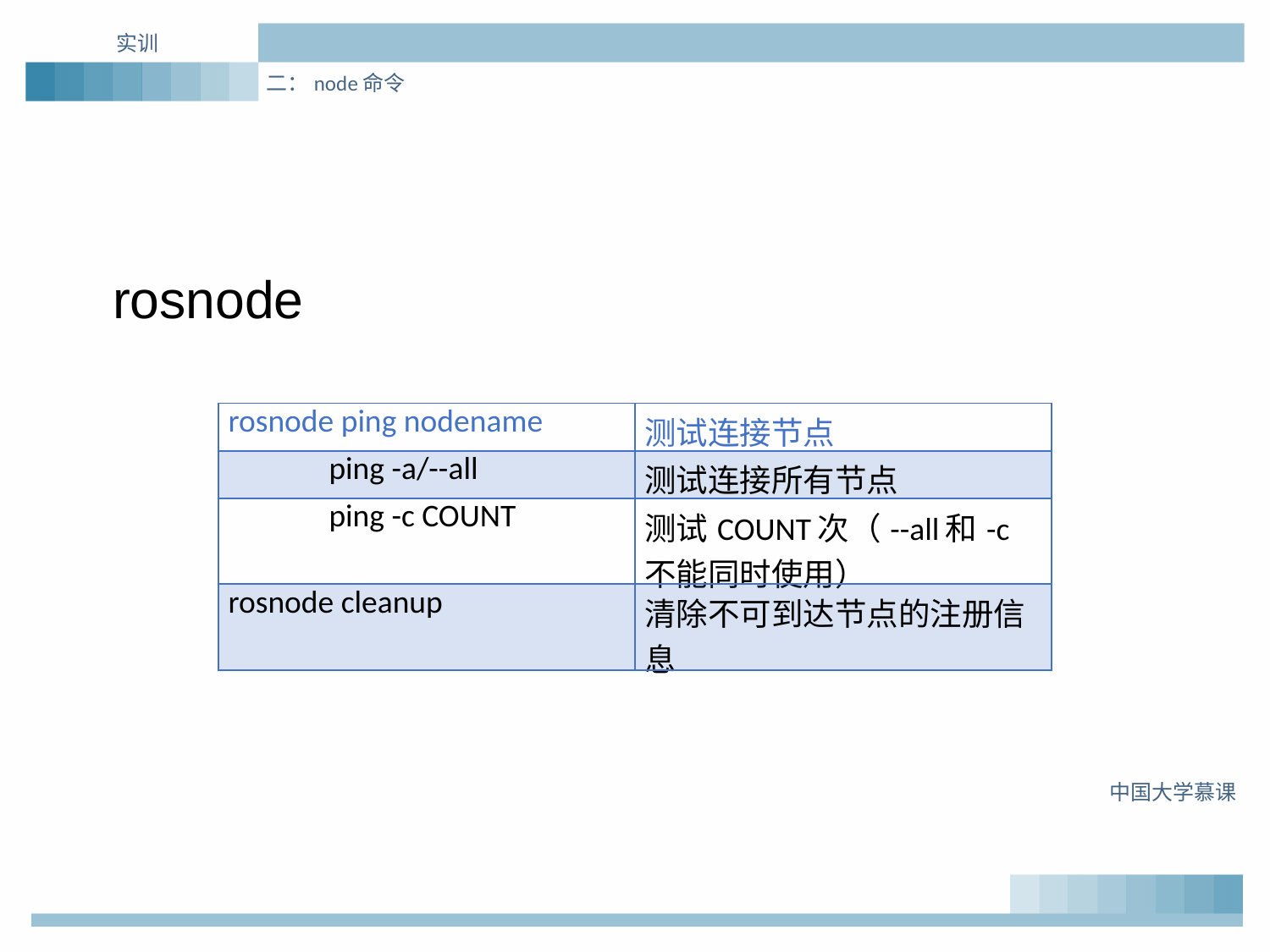

实训
二：node命令

rosnode
| rosnode ping nodename | 测试连接节点 |
| --- | --- |
| ping -a/--all | 测试连接所有节点 |
| ping -c COUNT | 测试COUNT次（--all和-c不能同时使用） |
| rosnode cleanup | 清除不可到达节点的注册信息 |
中国大学慕课